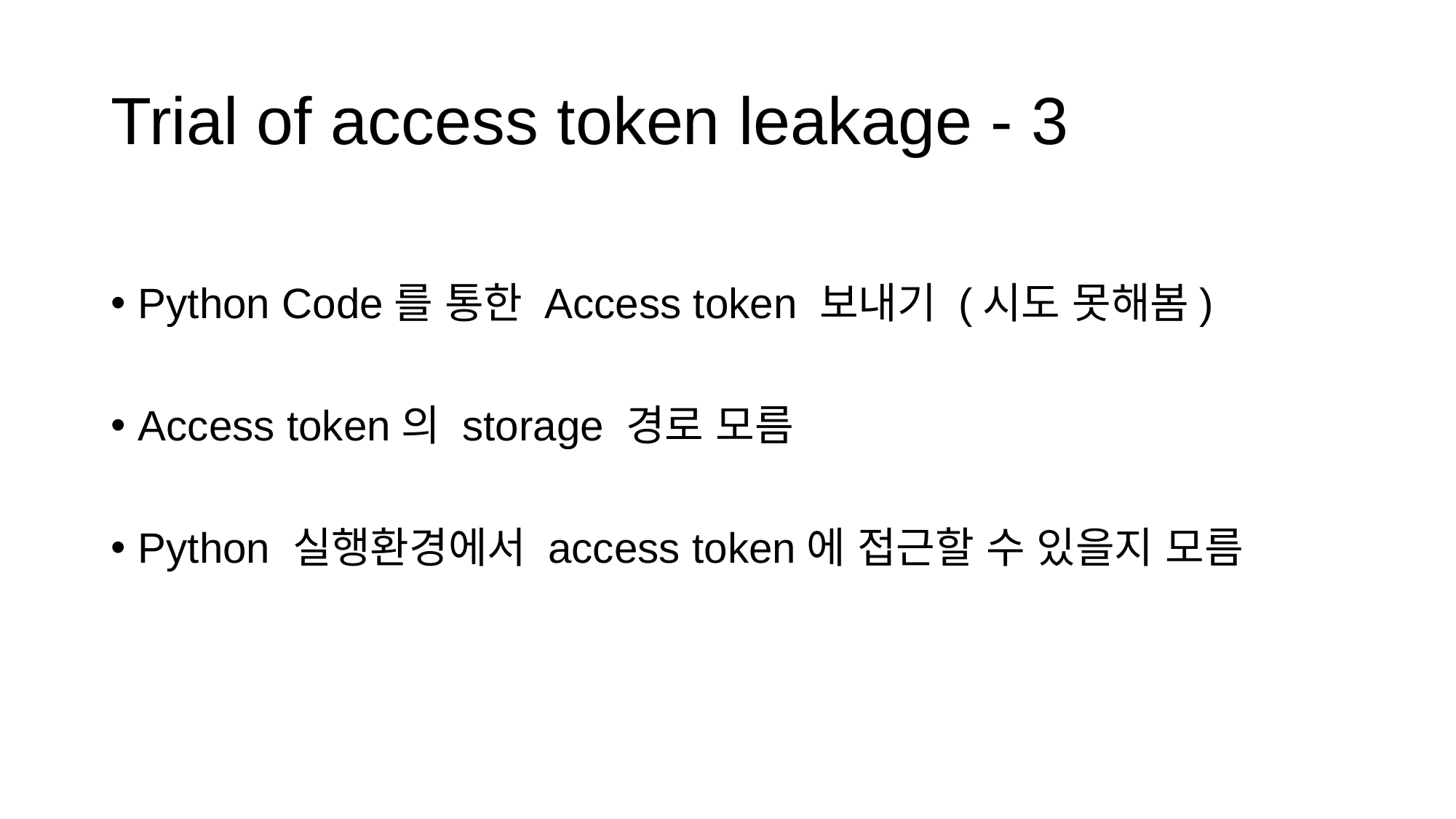

# Trial of access token leakage - 3
Python Code를 통한 Access token 보내기 (시도 못해봄)

Access token의 storage 경로 모름

Python 실행환경에서 access token에 접근할 수 있을지 모름